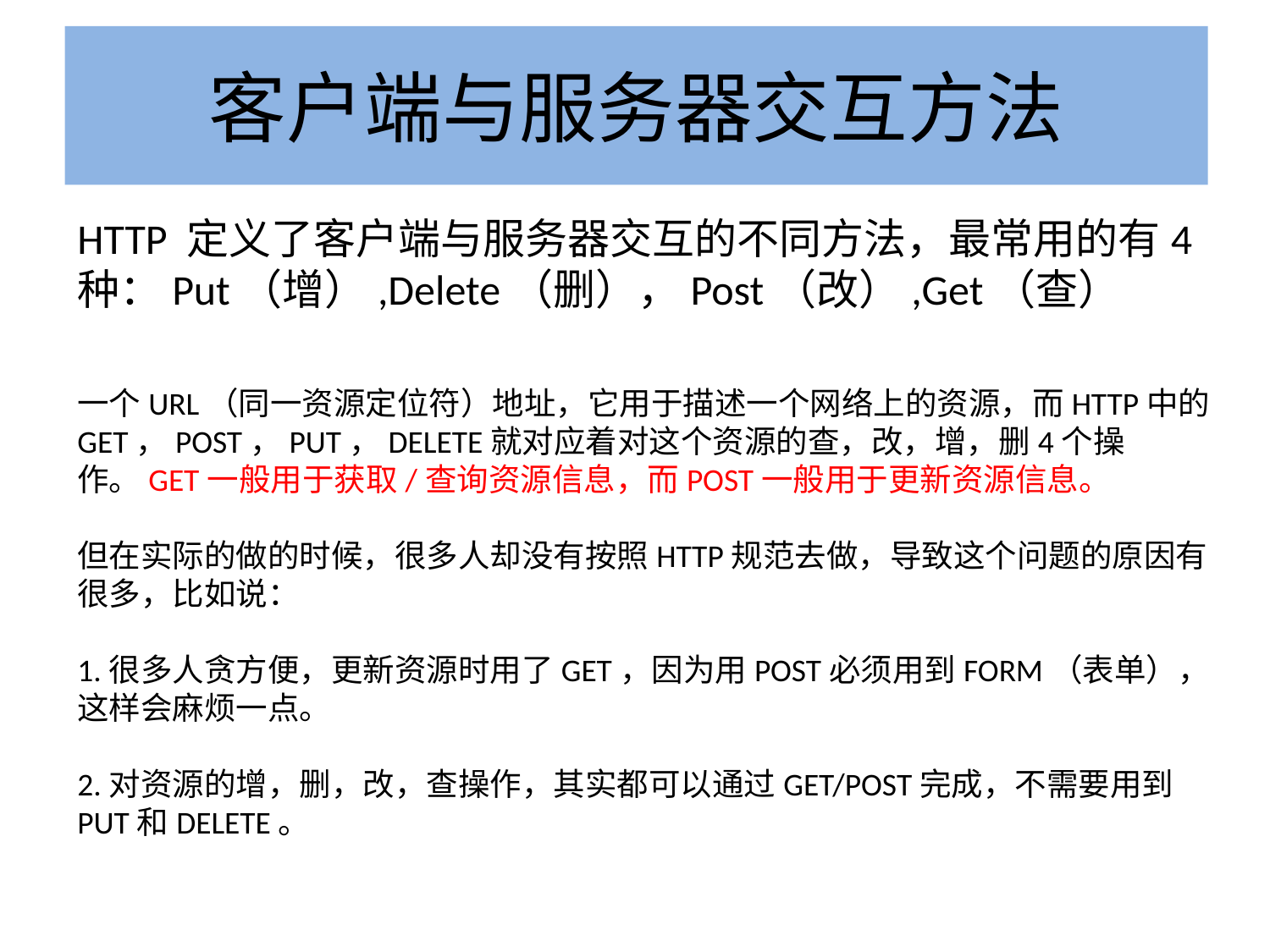

客户端与服务器交互方法
HTTP 定义了客户端与服务器交互的不同方法，最常用的有4种：Put（增）,Delete（删），Post（改）,Get（查）
一个URL（同一资源定位符）地址，它用于描述一个网络上的资源，而HTTP中的GET，POST，PUT，DELETE就对应着对这个资源的查，改，增，删4个操作。GET一般用于获取/查询资源信息，而POST一般用于更新资源信息。

但在实际的做的时候，很多人却没有按照HTTP规范去做，导致这个问题的原因有很多，比如说：

1.很多人贪方便，更新资源时用了GET，因为用POST必须用到FORM（表单），这样会麻烦一点。

2.对资源的增，删，改，查操作，其实都可以通过GET/POST完成，不需要用到PUT和DELETE。